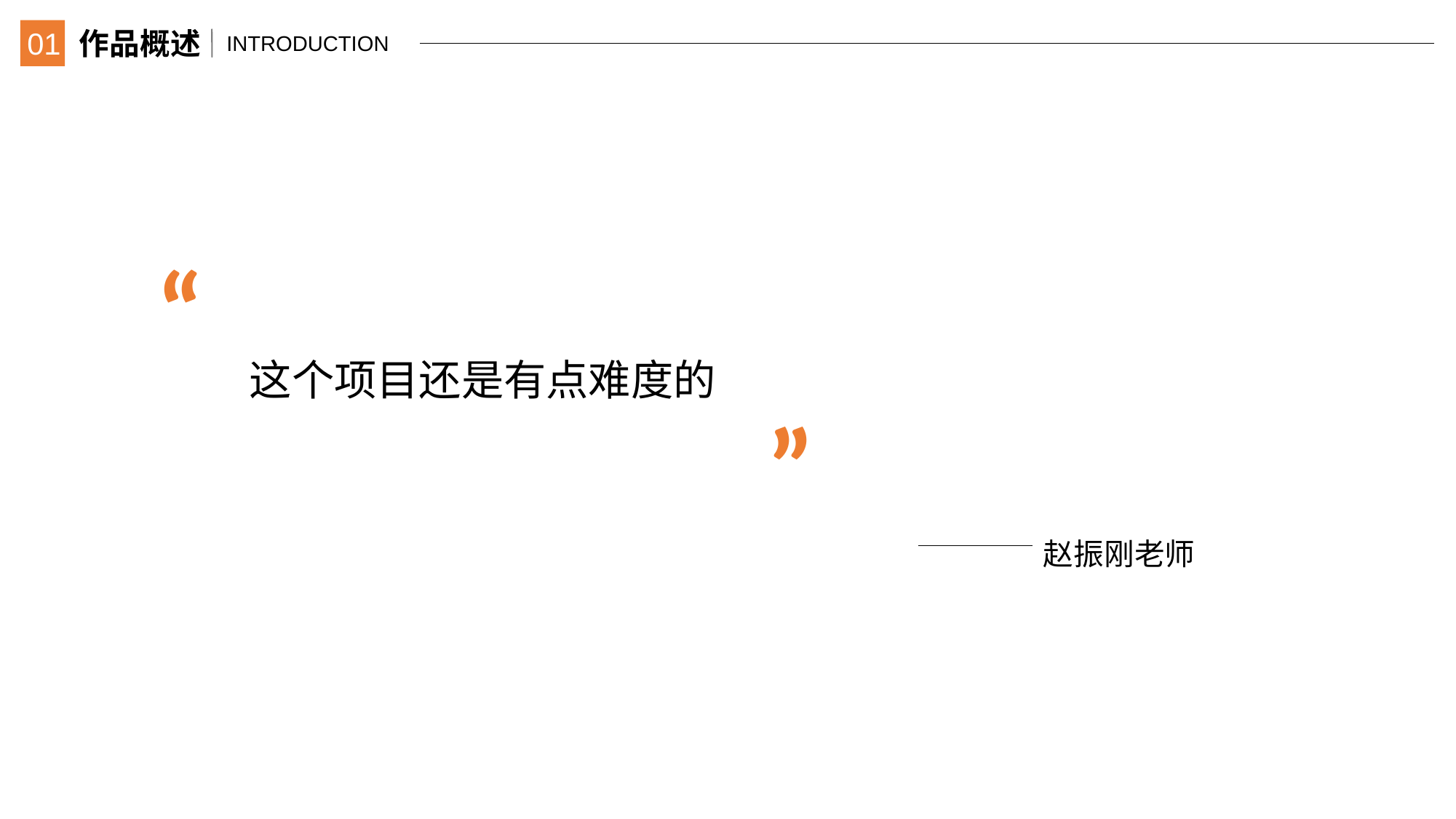

01
作品概述

 INTRODUCTION
“
这个项目还是有点难度的
”
赵振刚老师